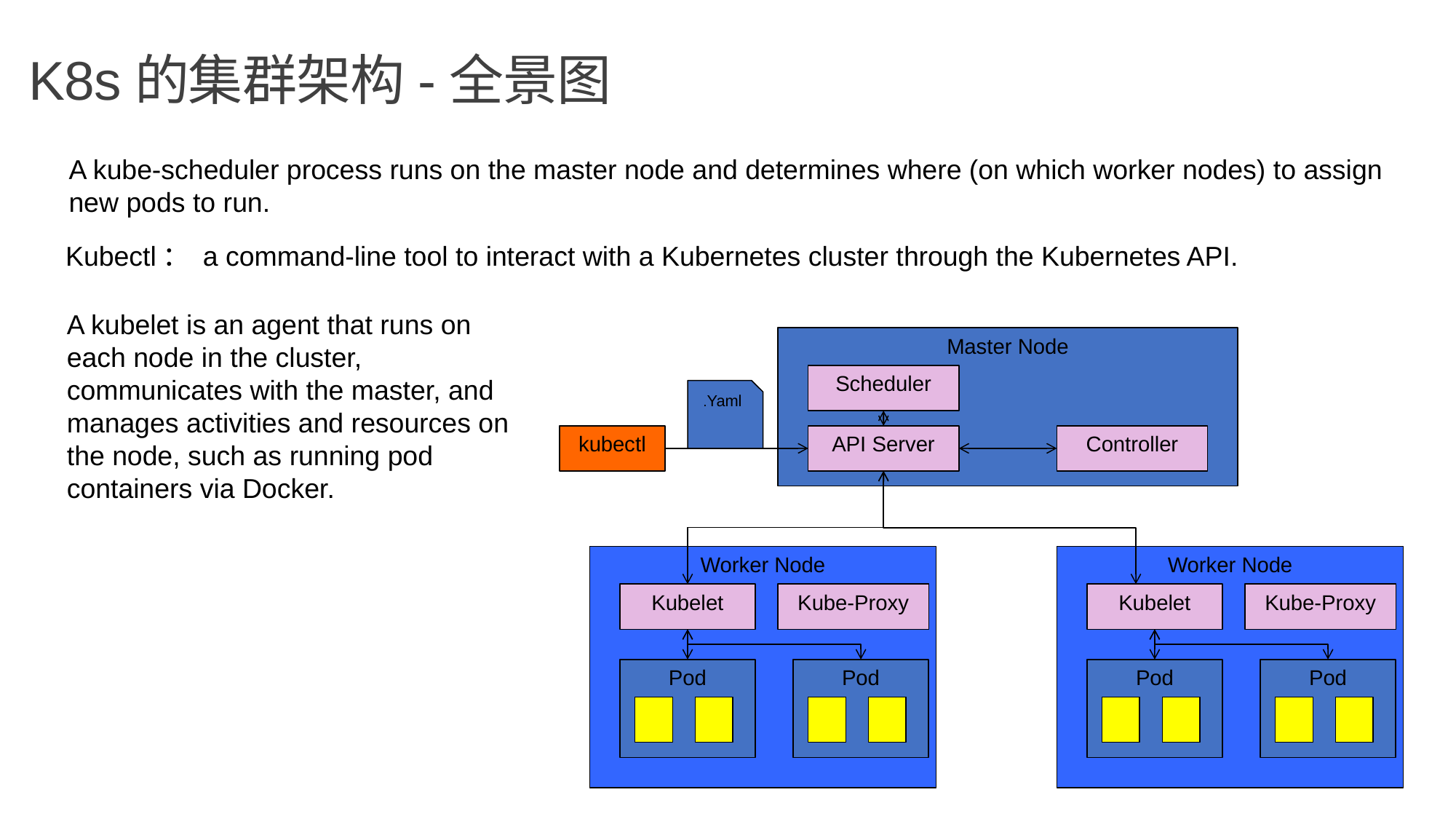

K8s的集群架构-全景图
A kube-scheduler process runs on the master node and determines where (on which worker nodes) to assign new pods to run.
Kubectl： a command-line tool to interact with a Kubernetes cluster through the Kubernetes API.
A kubelet is an agent that runs on each node in the cluster, communicates with the master, and manages activities and resources on the node, such as running pod containers via Docker.
Master Node

Scheduler
.Yaml
kubectl
API Server
Controller
Worker Node
Worker Node
Kubelet
Kube-Proxy
Kubelet
Kube-Proxy
Pod
Pod
Pod
Pod